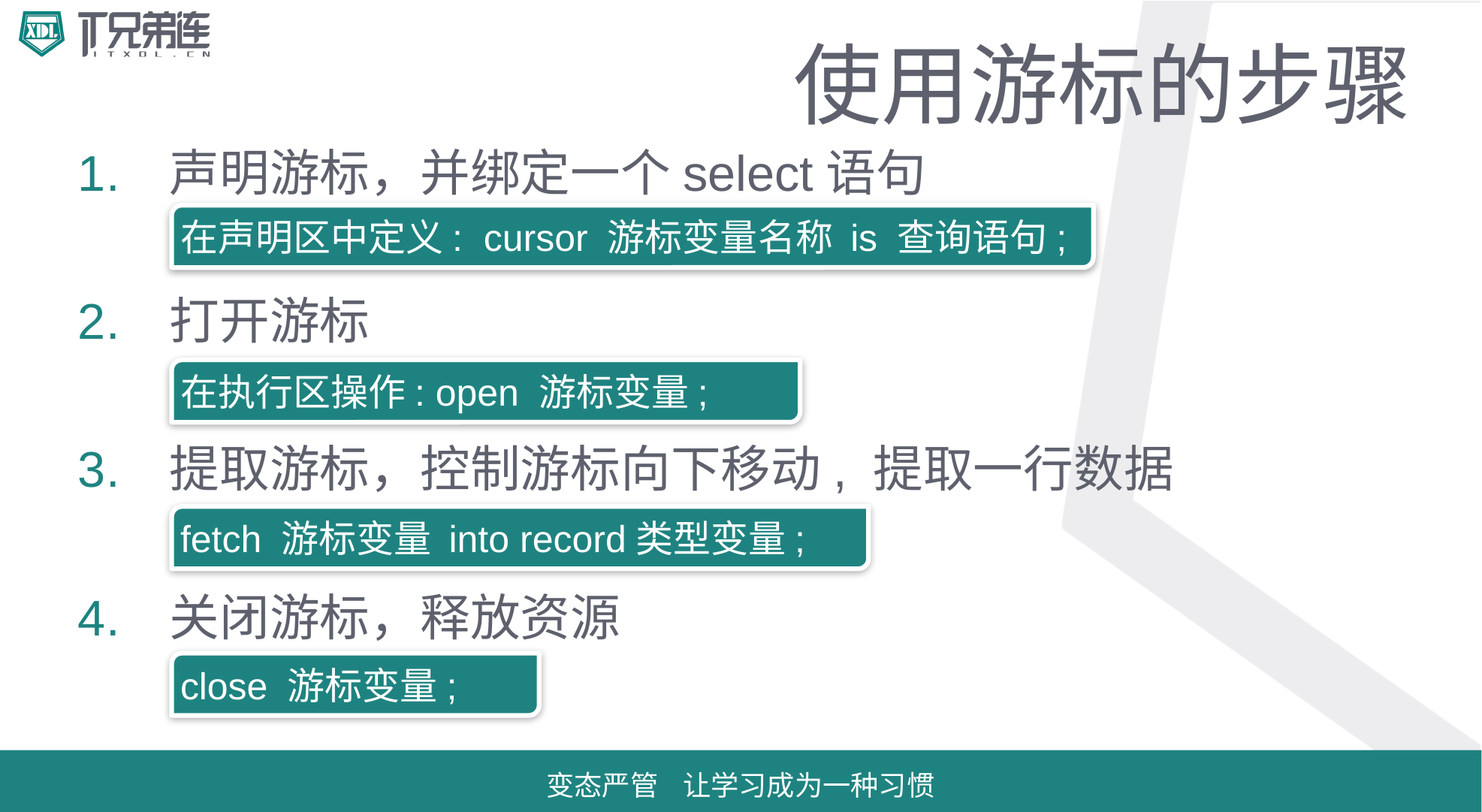

# 使用游标的步骤
声明游标，并绑定一个select语句

打开游标

提取游标，控制游标向下移动, 提取一行数据

关闭游标，释放资源
在声明区中定义:  cursor 游标变量名称 is 查询语句;
在执行区操作: open 游标变量;
fetch 游标变量 into record类型变量;
close 游标变量;